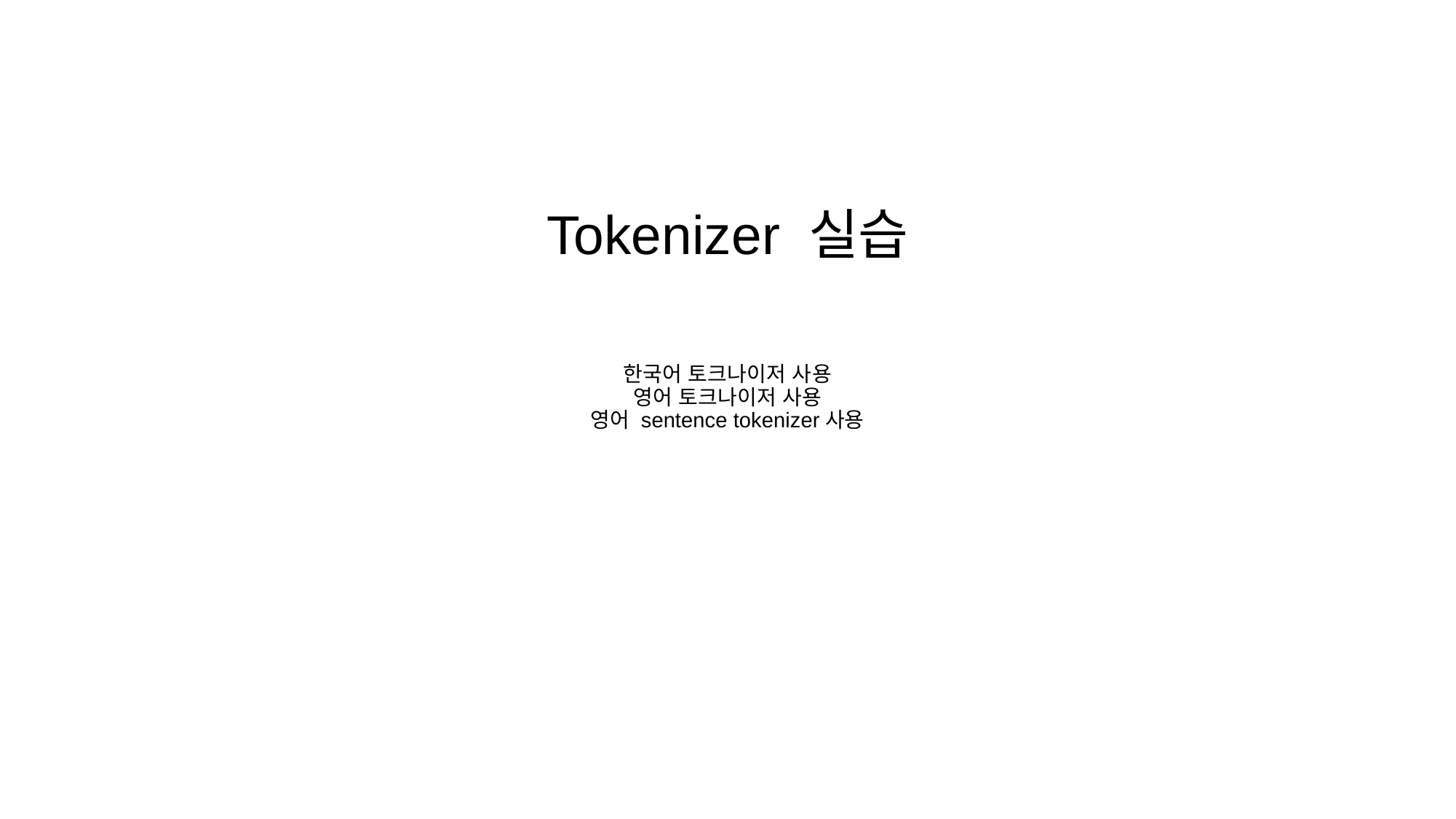

# Tokenizer 실습
한국어 토크나이저 사용
영어 토크나이저 사용
영어 sentence tokenizer사용